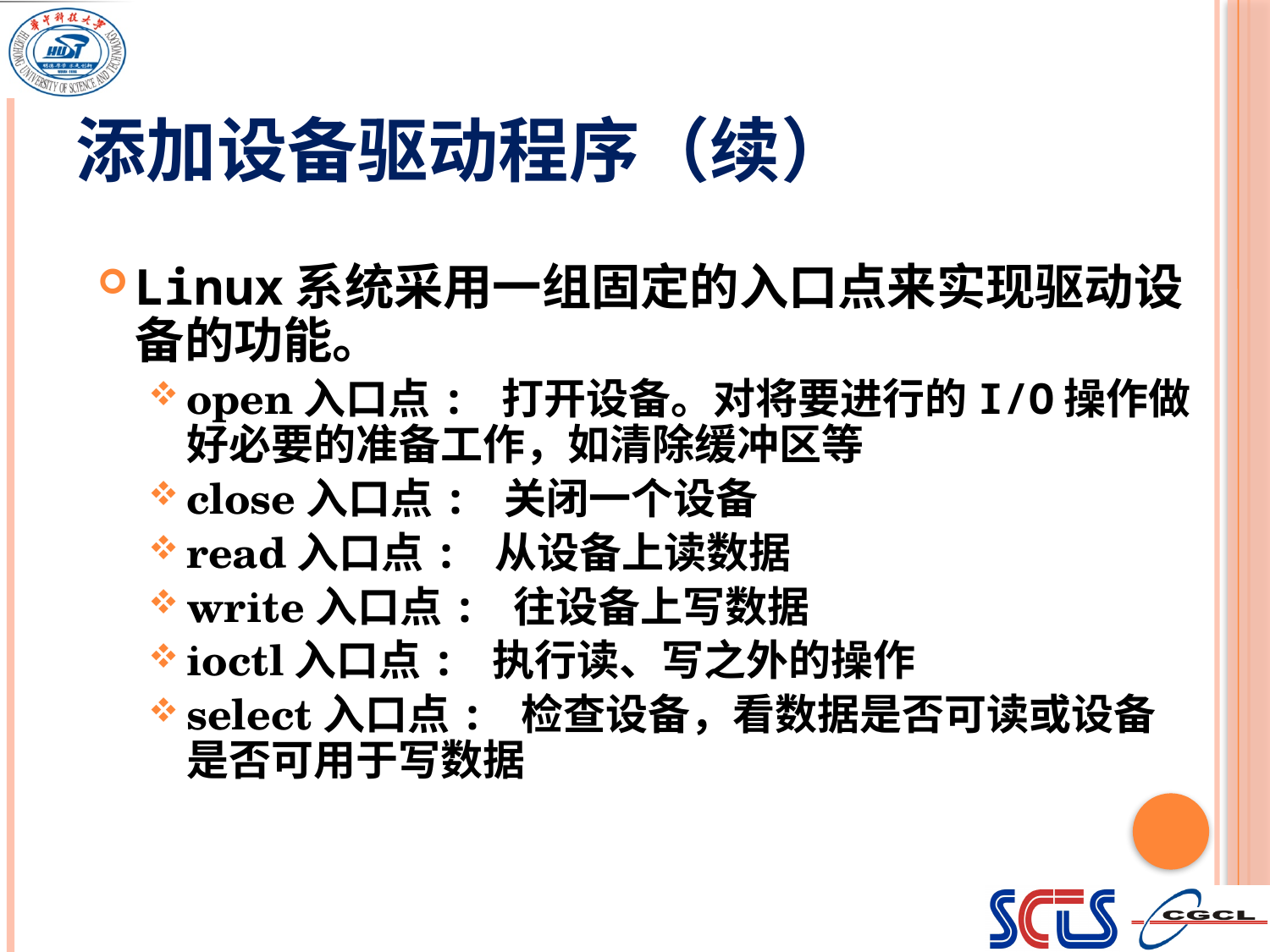

# 添加设备驱动程序（续）
Linux系统采用一组固定的入口点来实现驱动设备的功能。
open入口点: 打开设备。对将要进行的I/O操作做好必要的准备工作，如清除缓冲区等
close入口点: 关闭一个设备
read入口点: 从设备上读数据
write入口点: 往设备上写数据
ioctl入口点: 执行读、写之外的操作
select入口点: 检查设备，看数据是否可读或设备是否可用于写数据
39